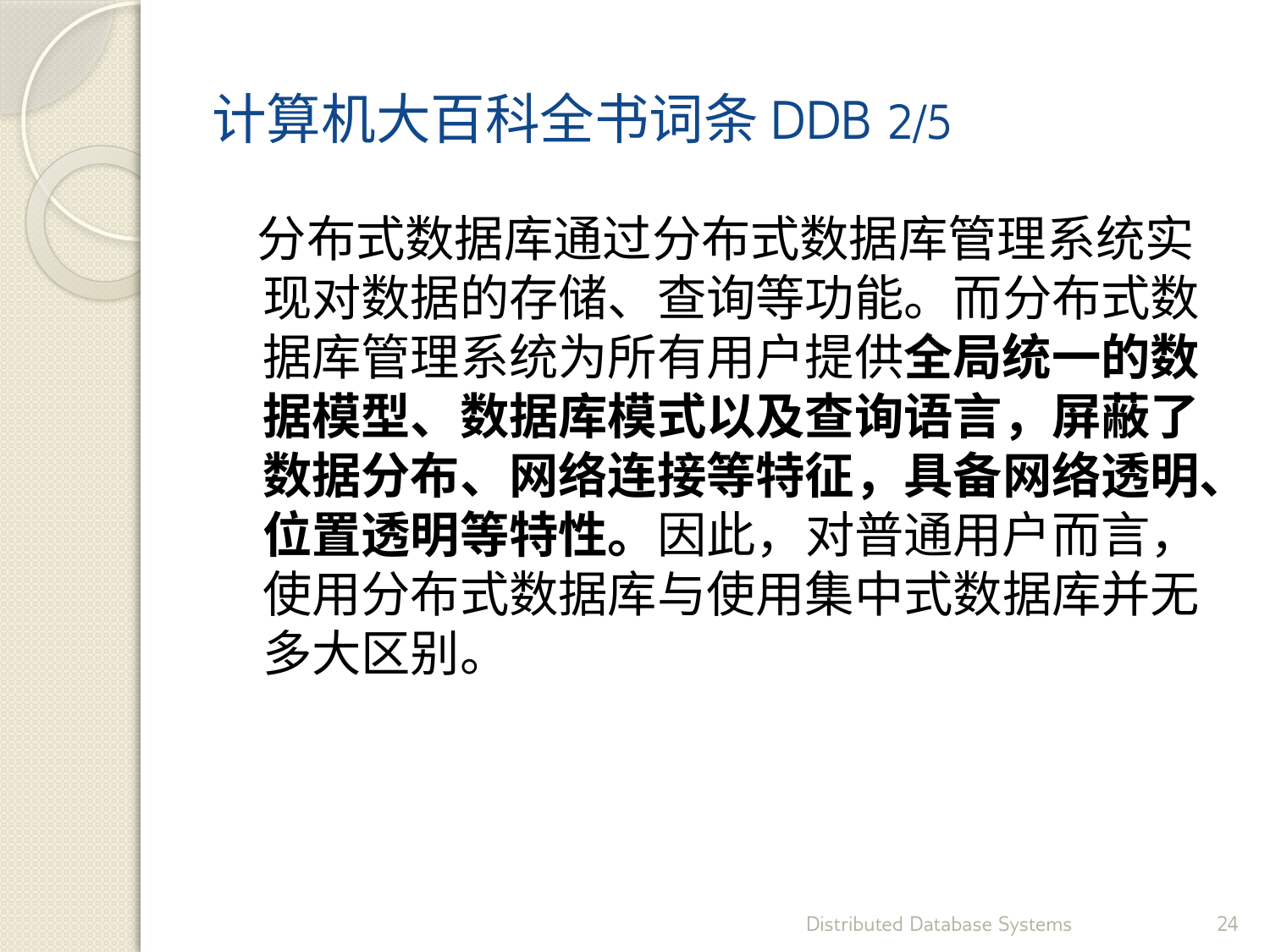

# 计算机大百科全书词条DDB 2/5
  分布式数据库通过分布式数据库管理系统实现对数据的存储、查询等功能。而分布式数据库管理系统为所有用户提供全局统一的数据模型、数据库模式以及查询语言，屏蔽了数据分布、网络连接等特征，具备网络透明、位置透明等特性。因此，对普通用户而言，使用分布式数据库与使用集中式数据库并无多大区别。
Distributed Database Systems
24